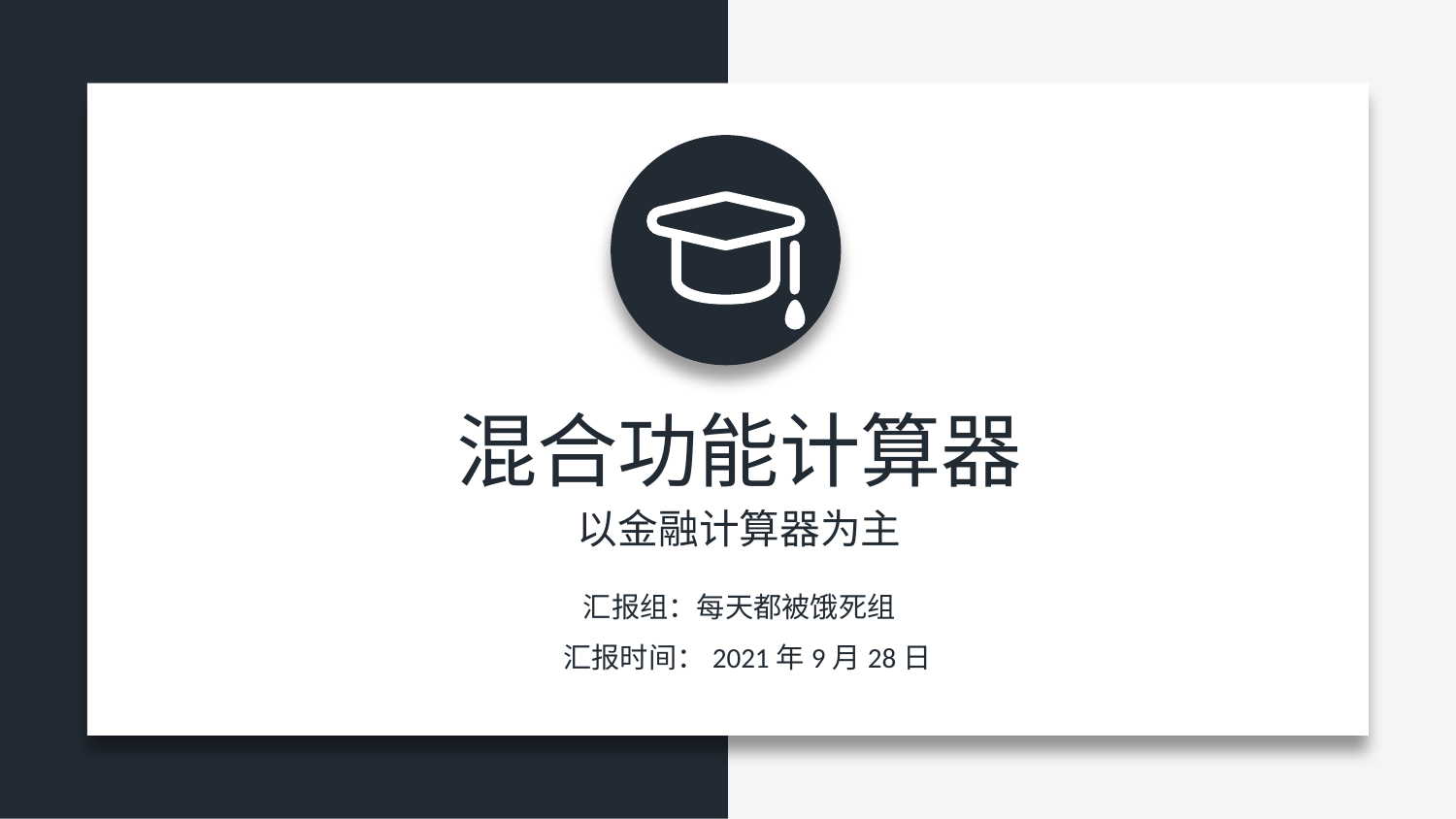

混合功能计算器
以金融计算器为主
汇报组：每天都被饿死组
汇报时间：2021年9月28日